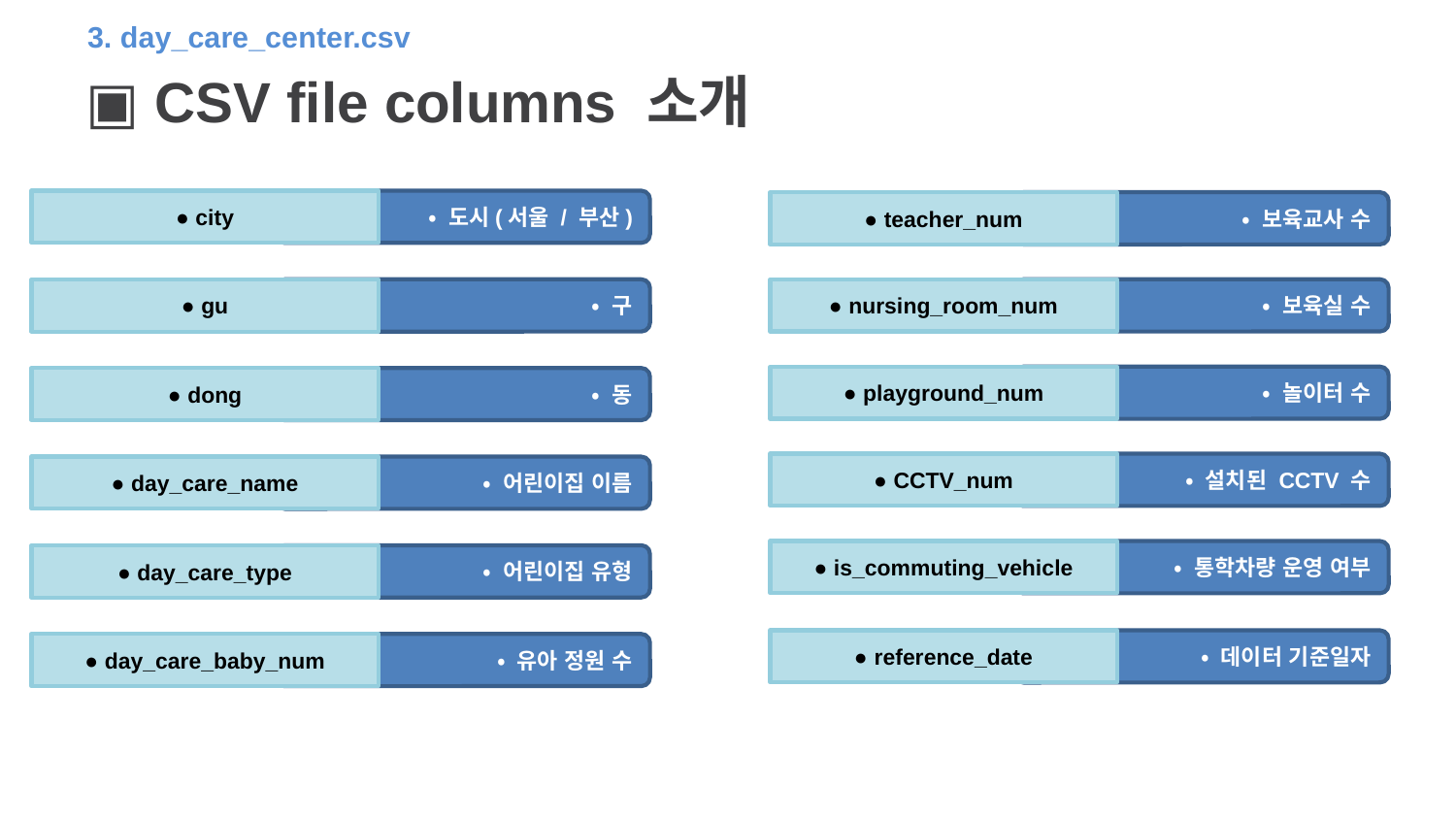

# 3. day_care_center.csv
▣ CSV file columns 소개
● city
   • 도시(서울 / 부산)
● teacher_num
   • 보육교사 수
● nursing_room_num
   • 보육실 수
● gu
   • 구
● playground_num
   • 놀이터 수
● dong
   • 동
● CCTV_num
   • 설치된 CCTV 수
● day_care_name
   • 어린이집 이름
● is_commuting_vehicle
   • 통학차량 운영 여부
● day_care_type
   • 어린이집 유형
● reference_date
   • 데이터 기준일자
● day_care_baby_num
   • 유아 정원 수